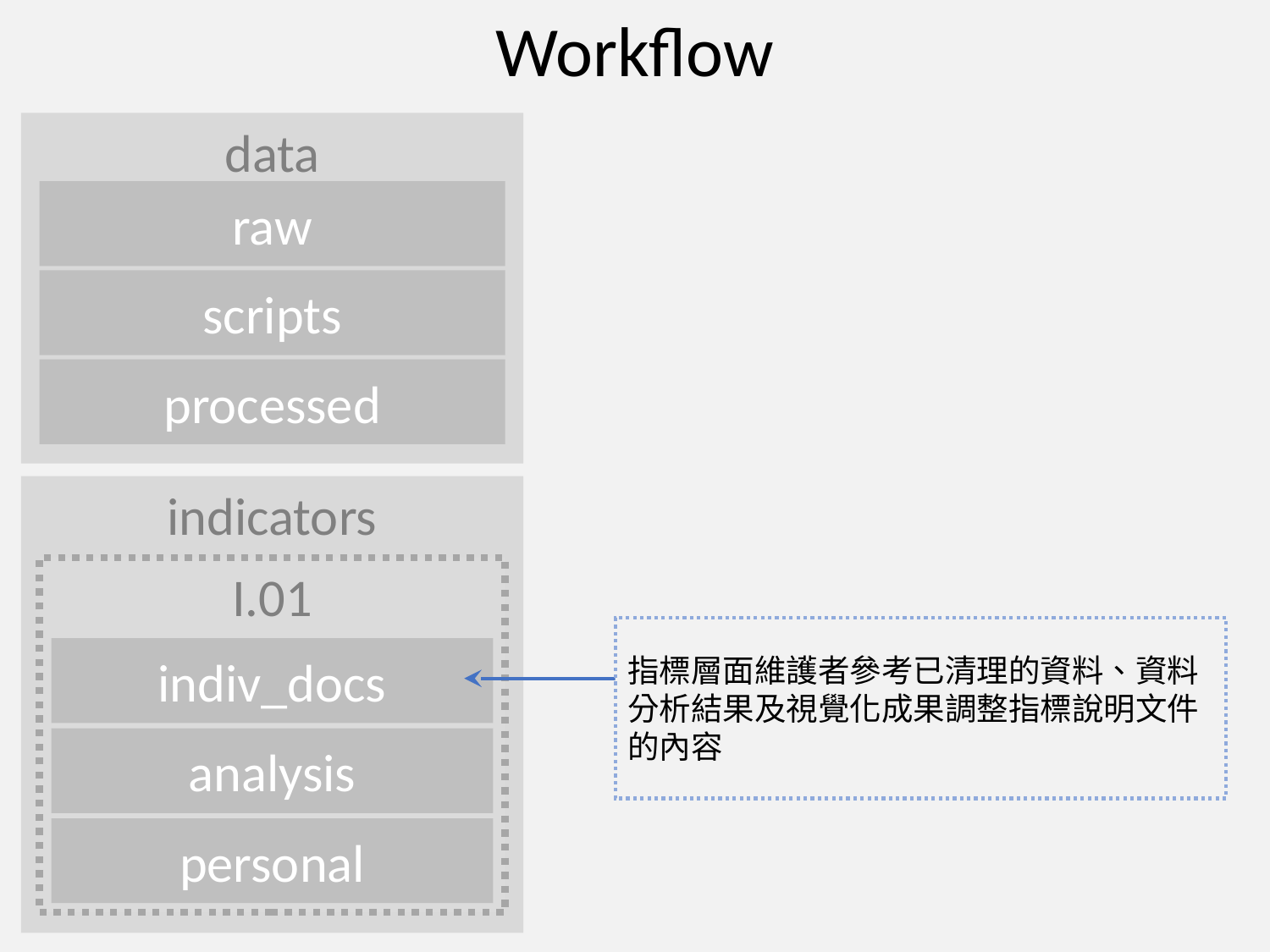

Workflow
data
raw
scripts
processed
indicators
I.01
指標層面維護者參考已清理的資料、資料分析結果及視覺化成果調整指標說明文件的內容
indiv_docs
analysis
personal